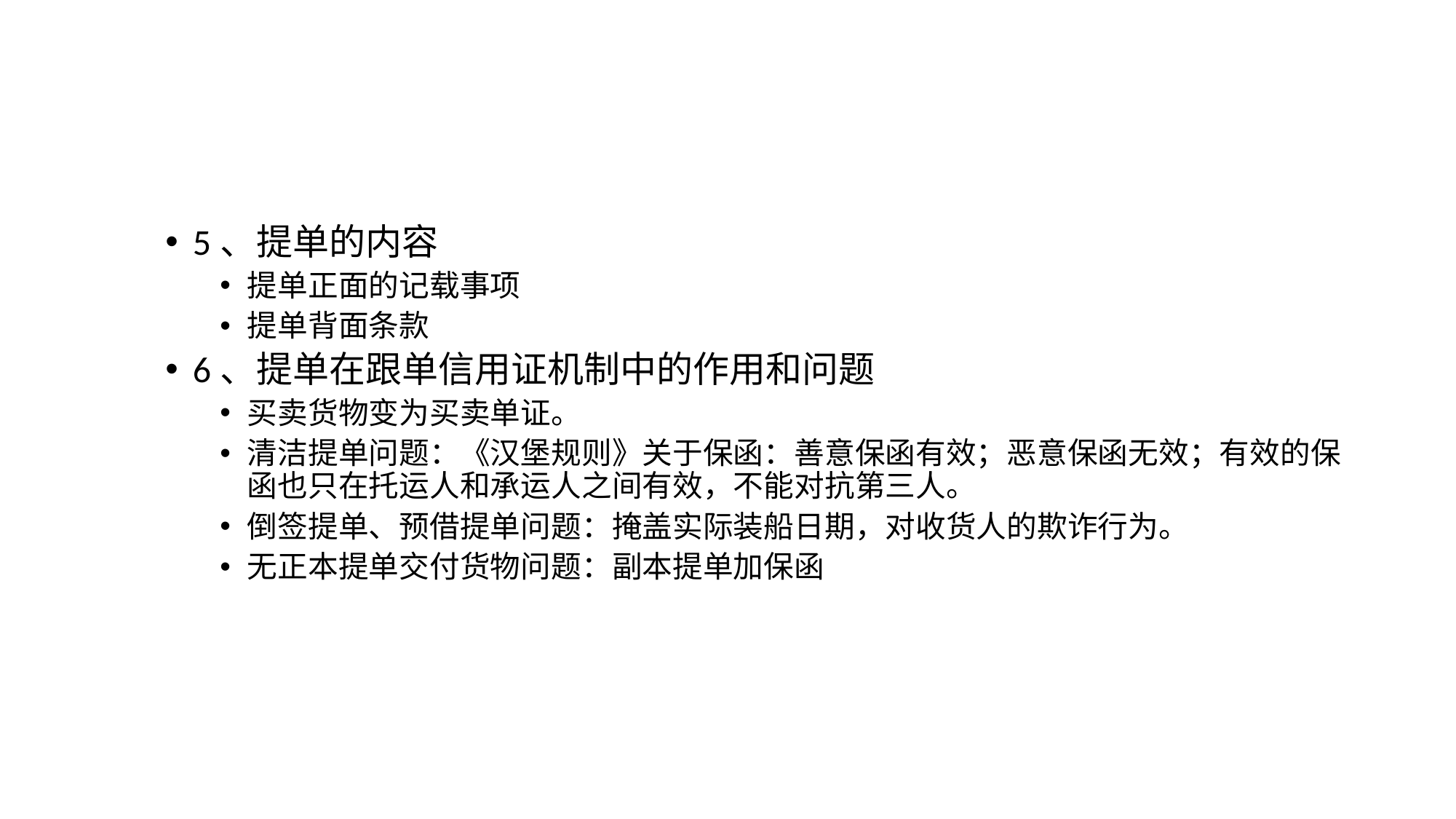

#
5、提单的内容
提单正面的记载事项
提单背面条款
6、提单在跟单信用证机制中的作用和问题
买卖货物变为买卖单证。
清洁提单问题：《汉堡规则》关于保函：善意保函有效；恶意保函无效；有效的保函也只在托运人和承运人之间有效，不能对抗第三人。
倒签提单、预借提单问题：掩盖实际装船日期，对收货人的欺诈行为。
无正本提单交付货物问题：副本提单加保函